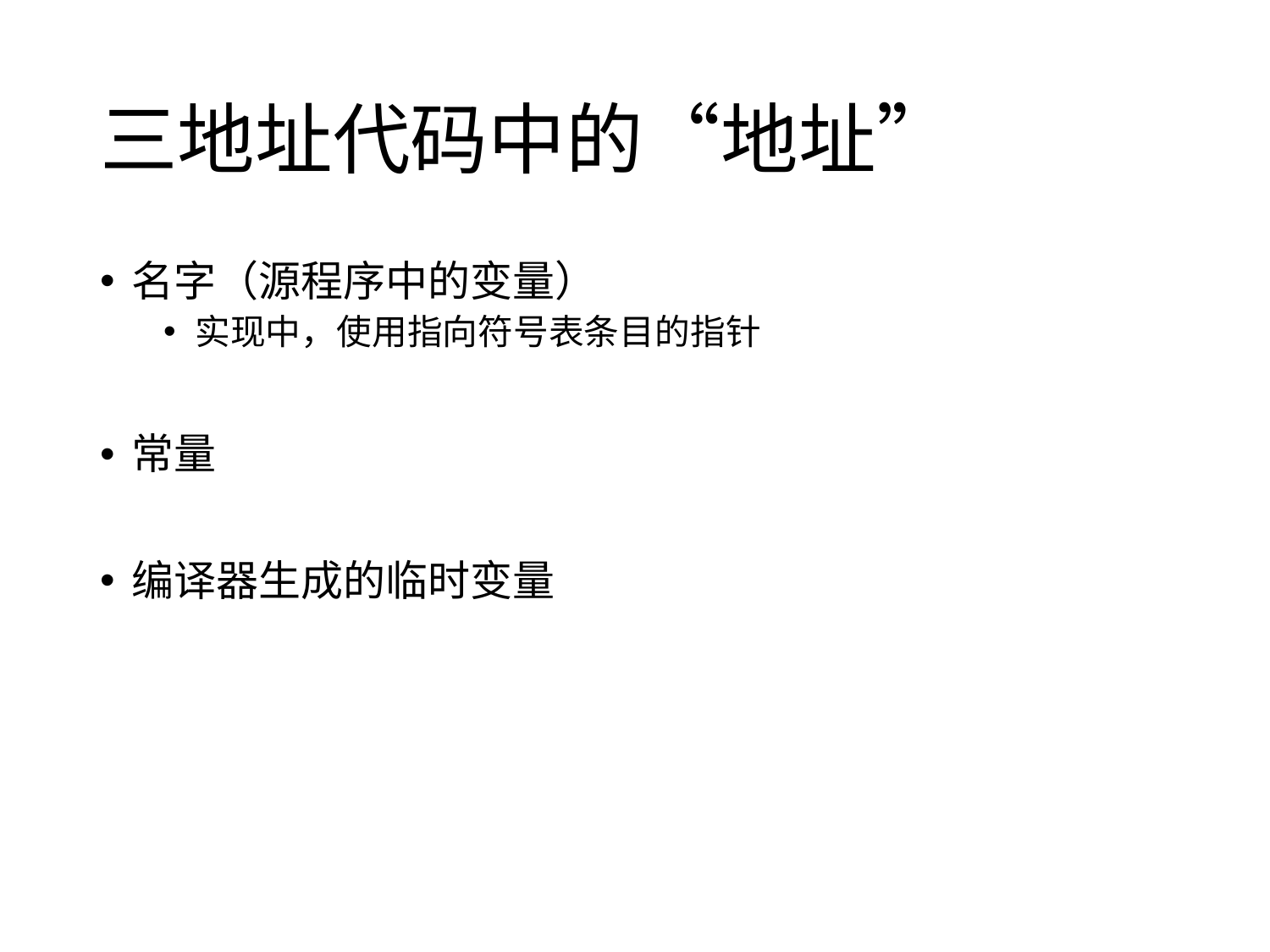

# 三地址代码中的“地址”
名字（源程序中的变量）
实现中，使用指向符号表条目的指针

常量

编译器生成的临时变量